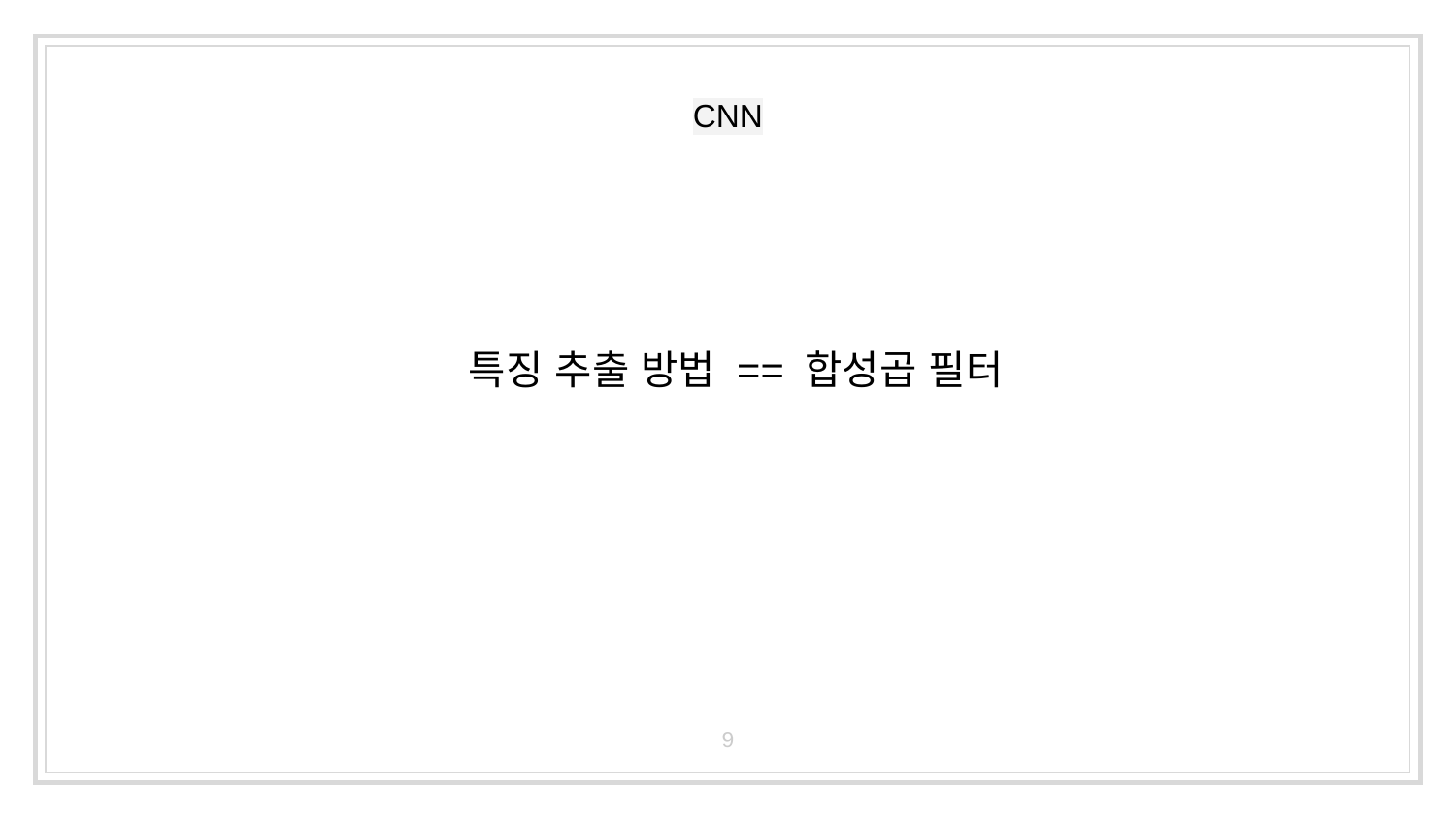

# CNN
특징 추출 방법 == 합성곱 필터
9